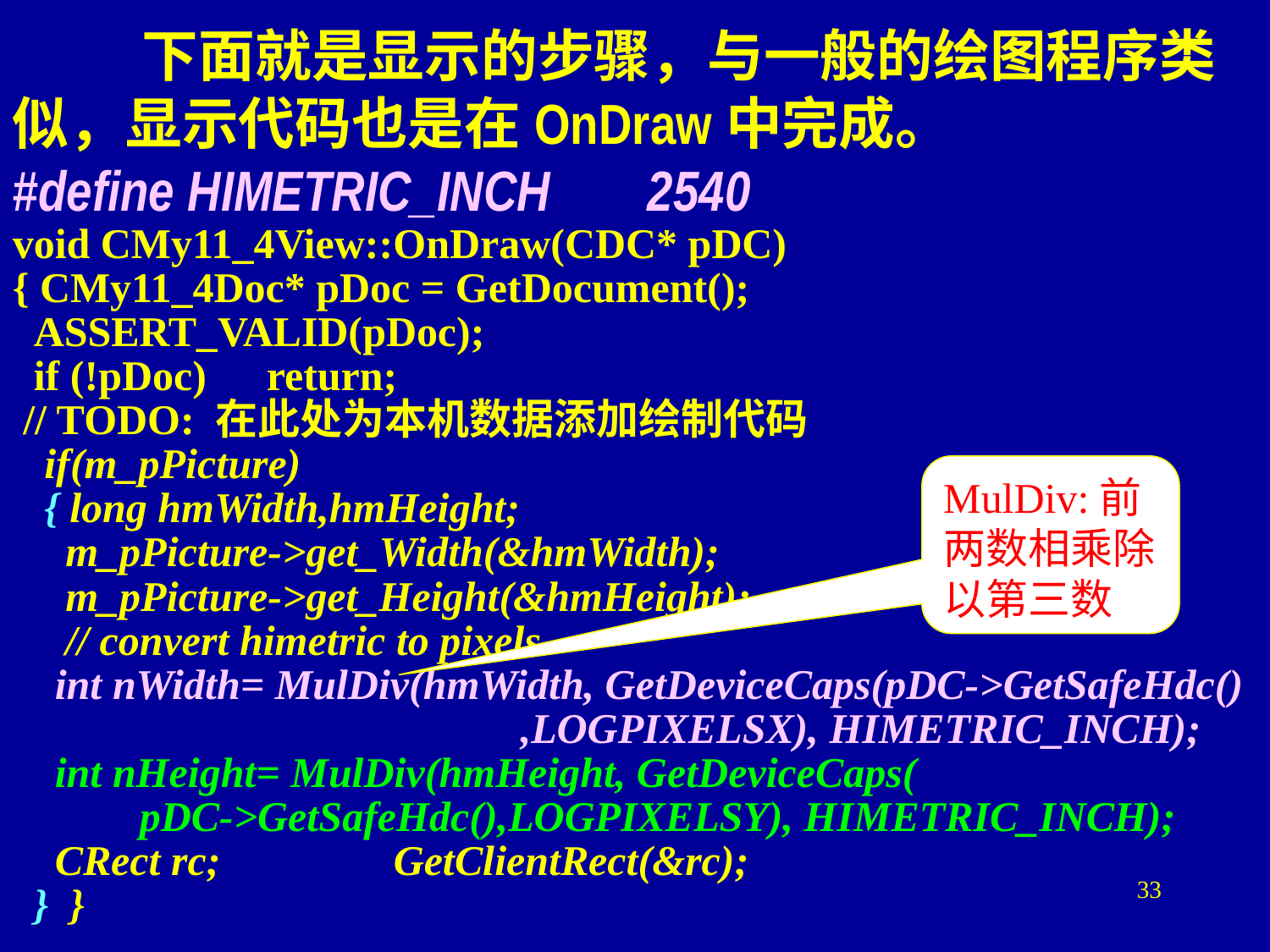

下面就是显示的步骤，与一般的绘图程序类似，显示代码也是在OnDraw中完成。
#define HIMETRIC_INCH	2540
void CMy11_4View::OnDraw(CDC* pDC)
{ CMy11_4Doc* pDoc = GetDocument();
  ASSERT_VALID(pDoc);
  if (!pDoc)	return;
 // TODO: 在此处为本机数据添加绘制代码
   if(m_pPicture)
   { long hmWidth,hmHeight;
     m_pPicture->get_Width(&hmWidth);
     m_pPicture->get_Height(&hmHeight);
     // convert himetric to pixels
    int nWidth= MulDiv(hmWidth, GetDeviceCaps(pDC->GetSafeHdc()
				,LOGPIXELSX), HIMETRIC_INCH);
    int nHeight= MulDiv(hmHeight, GetDeviceCaps(
            pDC->GetSafeHdc(),LOGPIXELSY), HIMETRIC_INCH);
    CRect rc;		GetClientRect(&rc);
  }  }
MulDiv:前两数相乘除以第三数
33